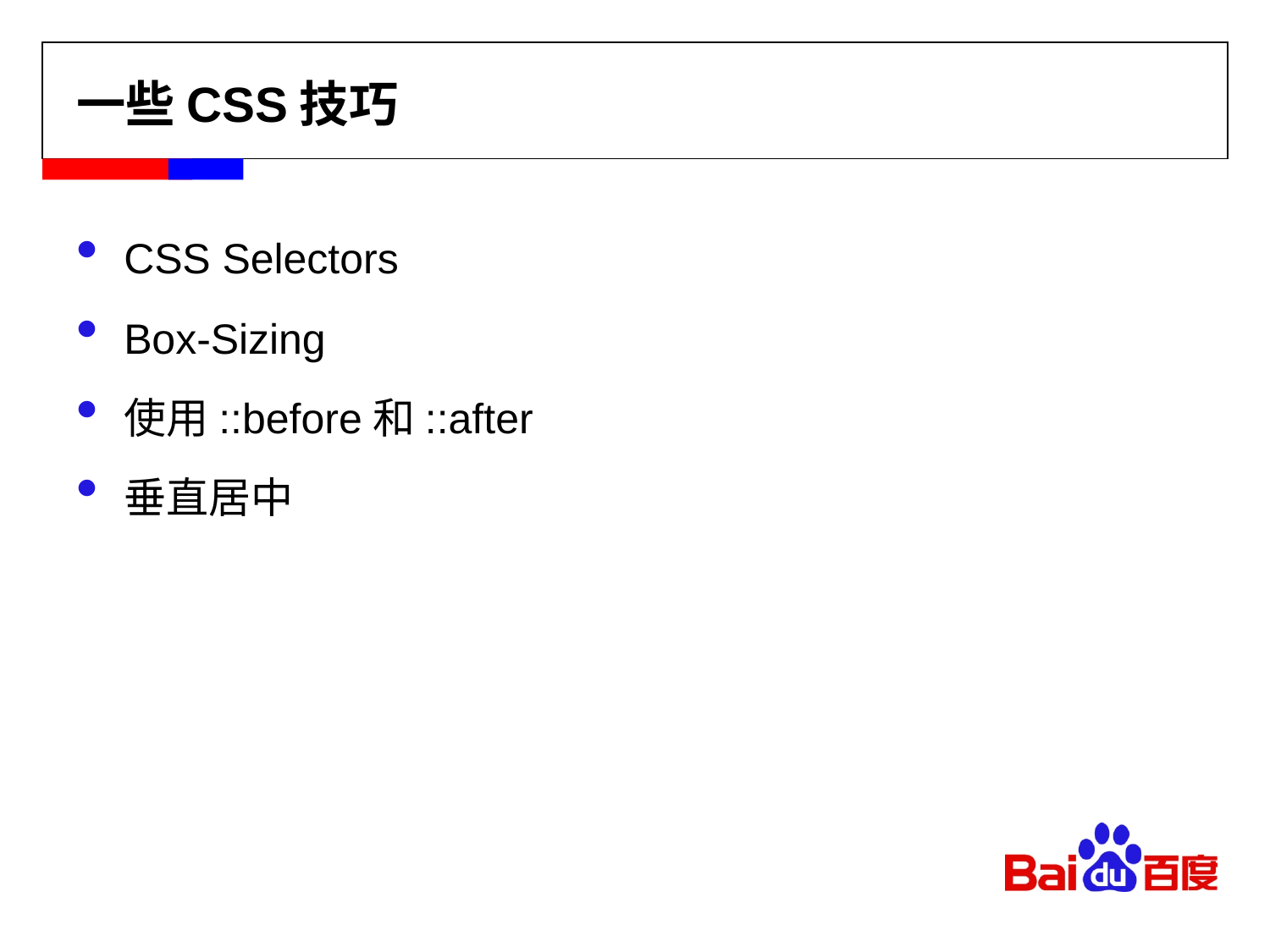

# 一些CSS技巧
CSS Selectors
Box-Sizing
使用::before和::after
垂直居中